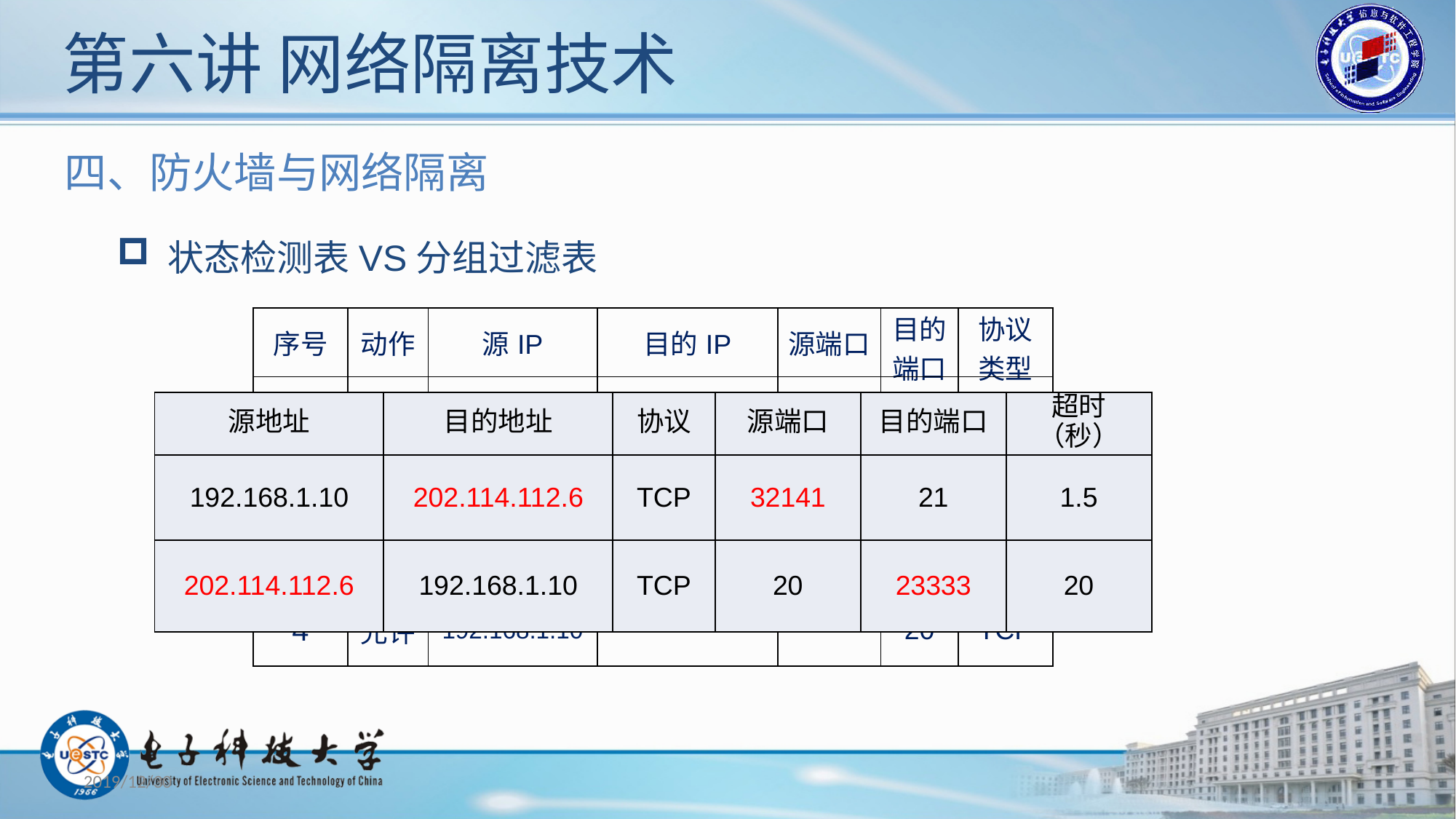

# 第六讲 网络隔离技术
四、防火墙与网络隔离
 状态检测表VS分组过滤表
| 序号 | 动作 | 源IP | 目的IP | 源端口 | 目的端口 | 协议类型 |
| --- | --- | --- | --- | --- | --- | --- |
| 1 | 允许 | 192.168.1.10 | \* | \* | 21 | TCP |
| 2 | 允许 | \* | 192.168.1.10 | 21 | \* | TCP |
| 3 | 允许 | \* | 192.168.1.10 | 20 | \* | TCP |
| 4 | 允许 | 192.168.1.10 | \* | \* | 20 | TCP |
| 源地址 | 目的地址 | 协议 | 源端口 | 目的端口 | 超时（秒） |
| --- | --- | --- | --- | --- | --- |
| 192.168.1.10 | 202.114.112.6 | TCP | 32141 | 21 | 1.5 |
| 202.114.112.6 | 192.168.1.10 | TCP | 20 | 23333 | 20 |
2019/12/30